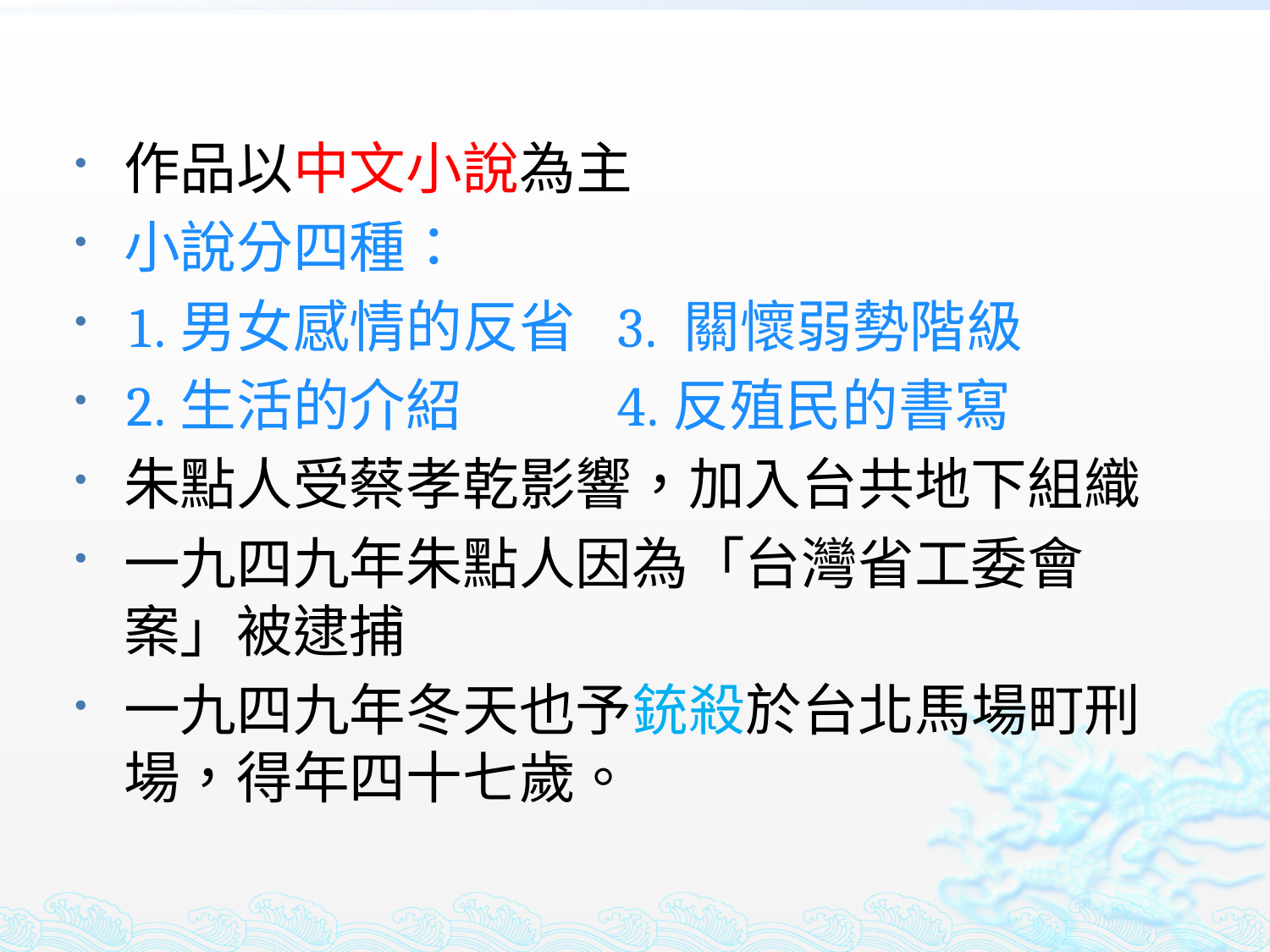

#
作品以中文小說為主
小說分四種：
1.男女感情的反省  3. 關懷弱勢階級
2.生活的介紹           4.反殖民的書寫
朱點人受蔡孝乾影響，加入台共地下組織
一九四九年朱點人因為「台灣省工委會案」被逮捕
一九四九年冬天也予銃殺於台北馬場町刑場，得年四十七歲。